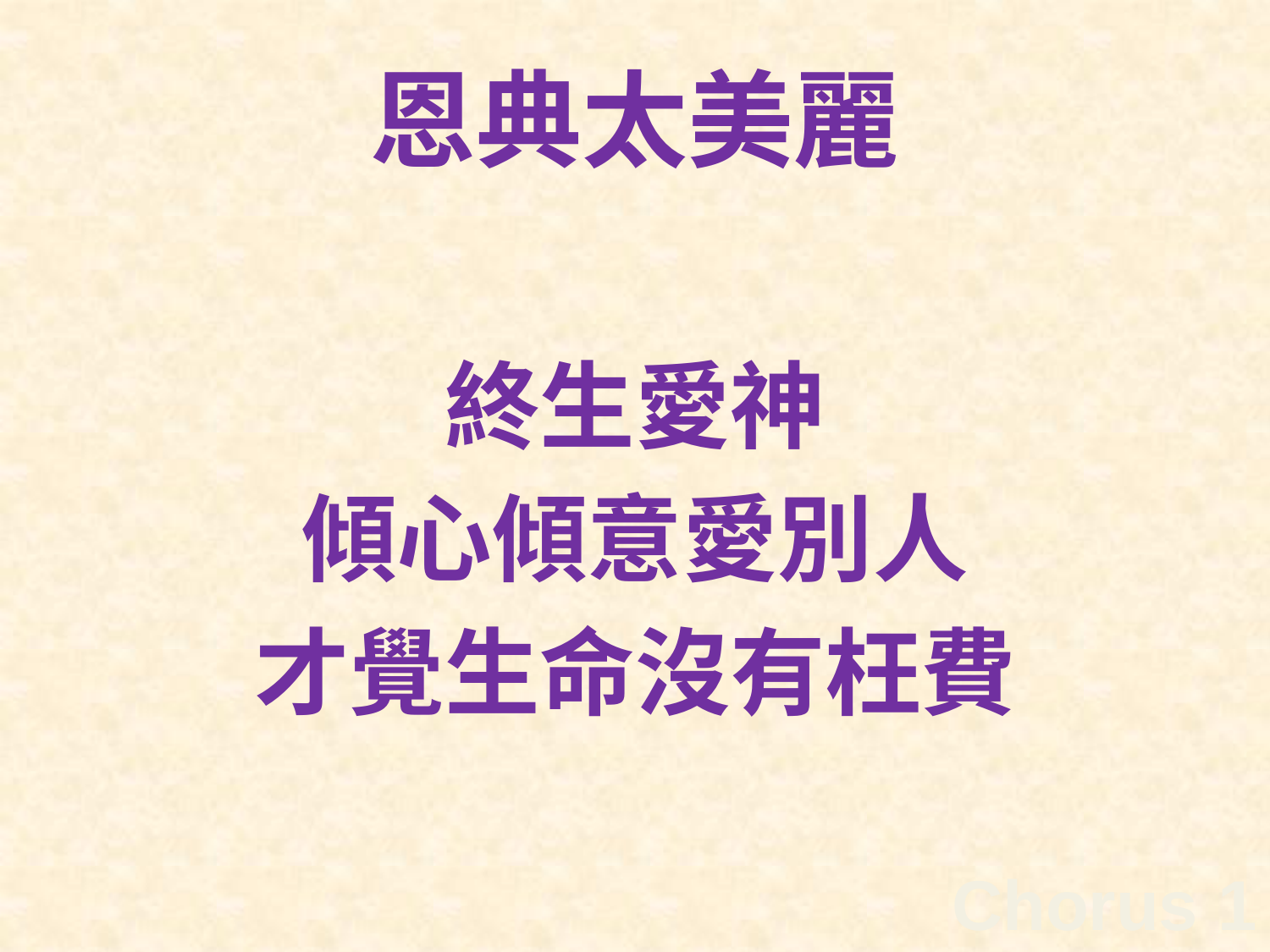

# 恩典太美麗
終生愛神
傾心傾意愛別人
才覺生命沒有枉費
Chorus 1